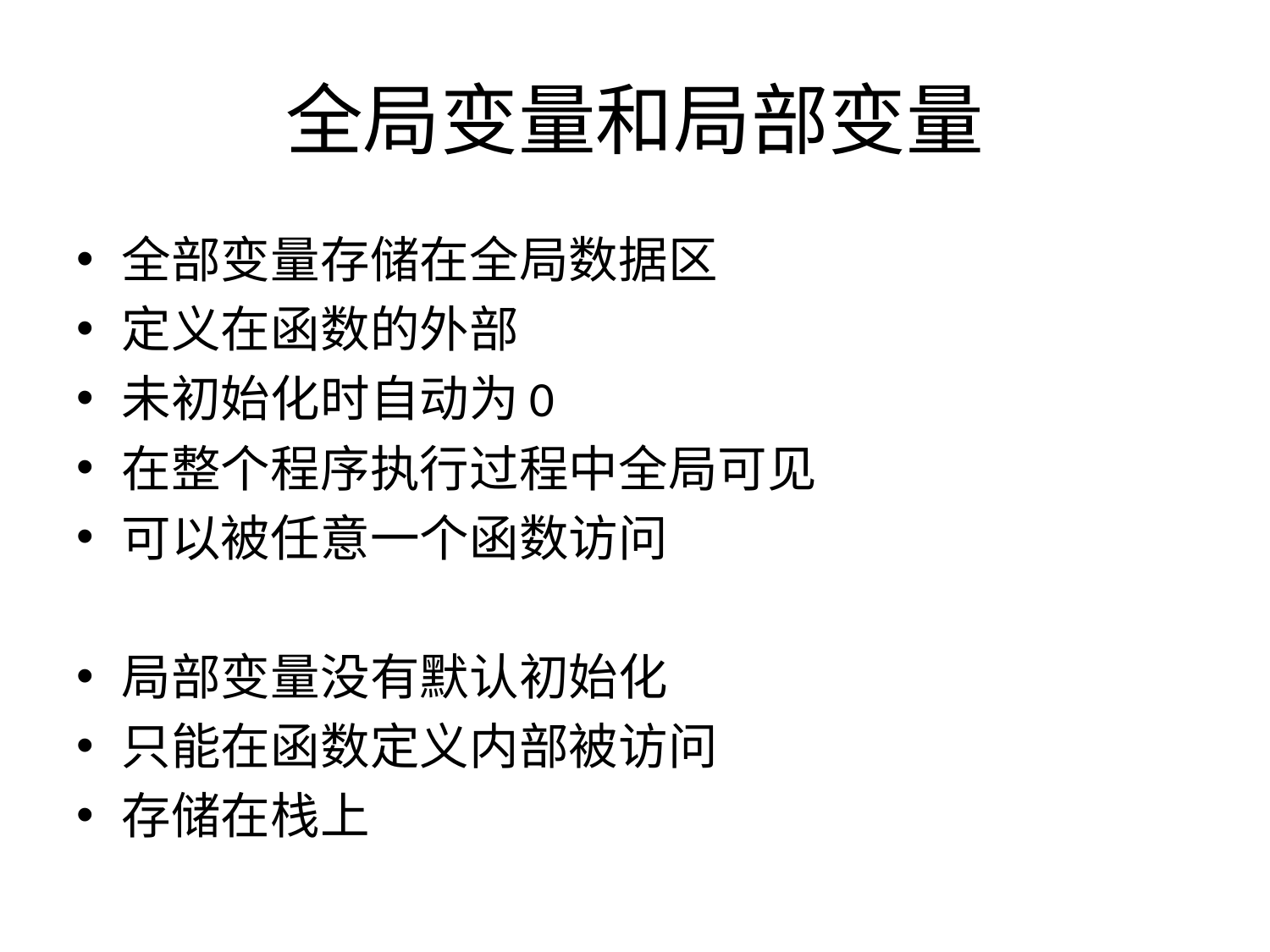

# 全局变量和局部变量
全部变量存储在全局数据区
定义在函数的外部
未初始化时自动为0
在整个程序执行过程中全局可见
可以被任意一个函数访问

局部变量没有默认初始化
只能在函数定义内部被访问
存储在栈上